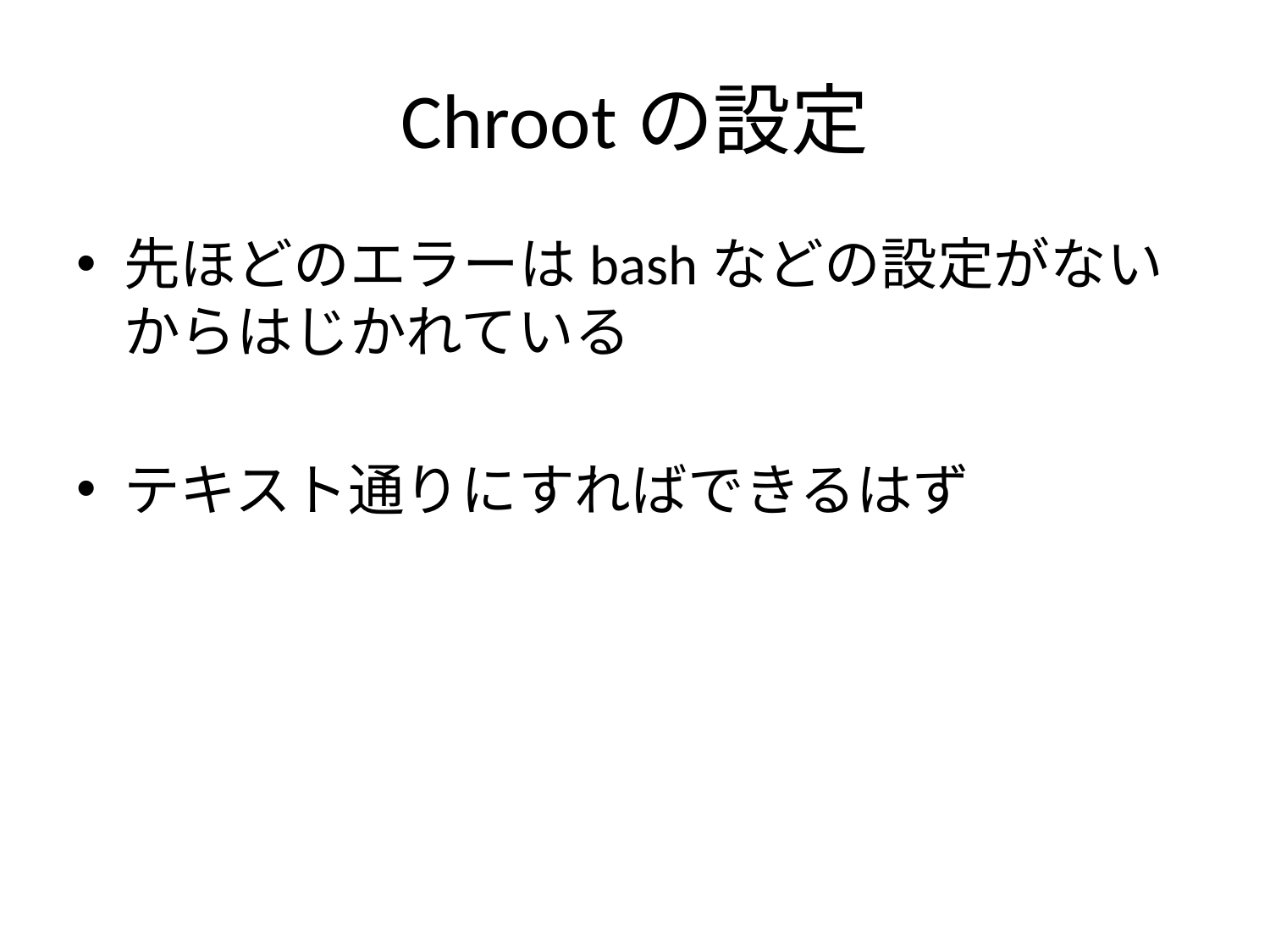

# Chrootの設定
先ほどのエラーはbashなどの設定がないからはじかれている

テキスト通りにすればできるはず